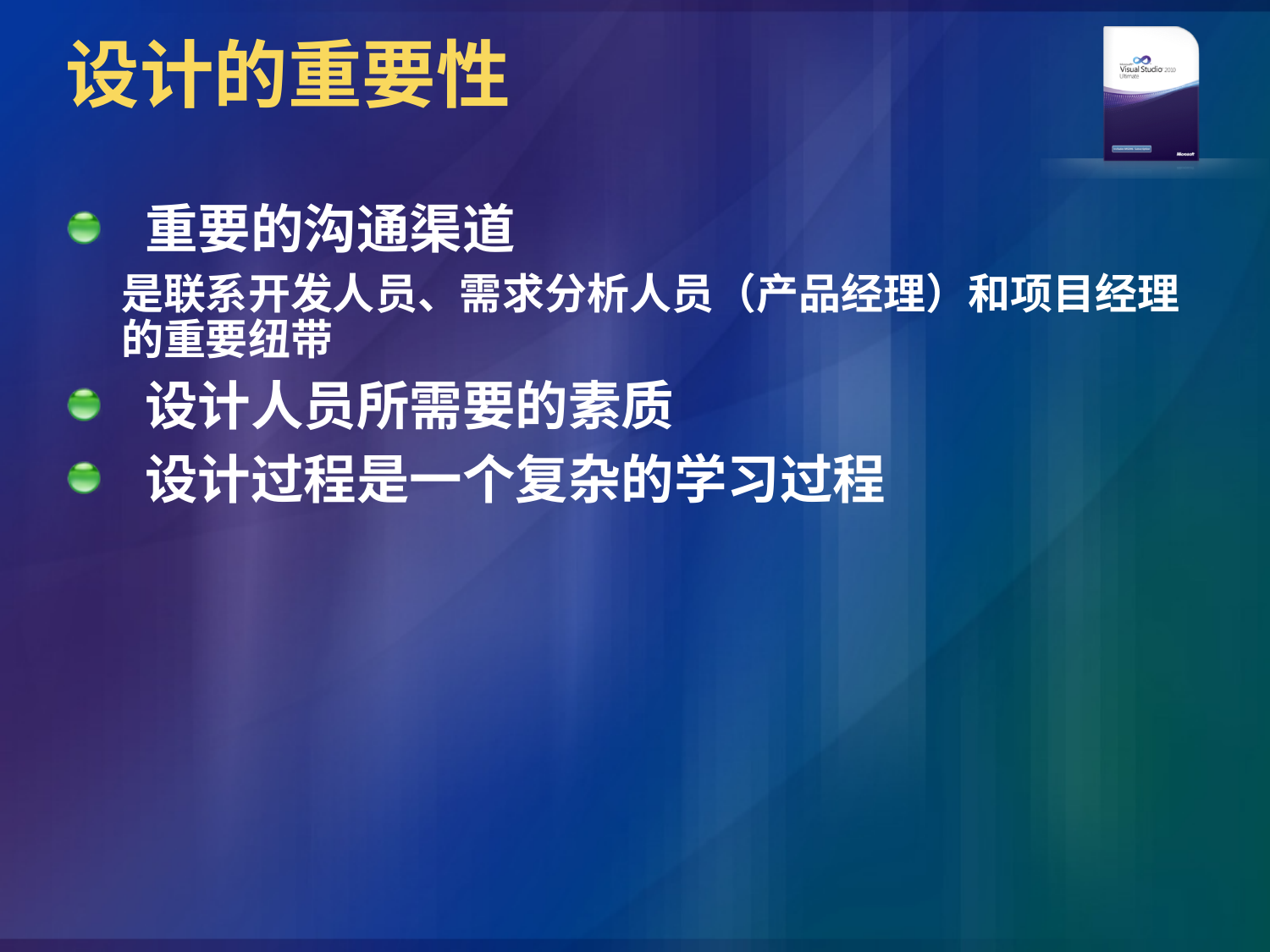

# 设计的重要性
重要的沟通渠道
是联系开发人员、需求分析人员（产品经理）和项目经理的重要纽带
设计人员所需要的素质
设计过程是一个复杂的学习过程